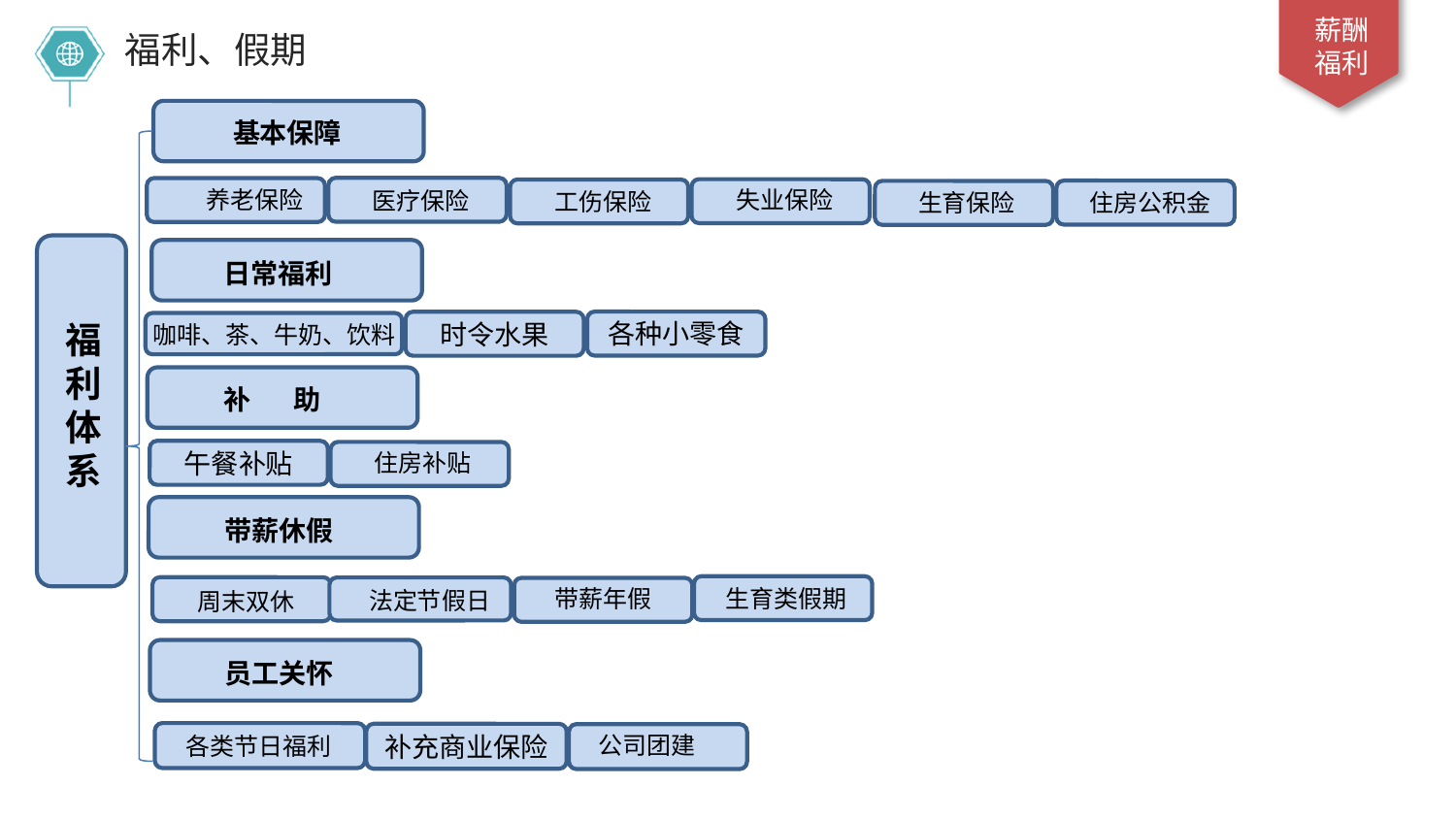

薪酬
福利
福利、假期

基本保障

失业保险

养老保险

  医疗保险

工伤保险
住房公积金
生育保险

日常福利
福利体系
各种小零食
时令水果
咖啡、茶、牛奶、饮料

补       助
住房补贴
午餐补贴

带薪休假
带薪年假

 生育类假期

法定节假日
 周末双休

员工关怀

      公司团建
补充商业保险
各类节日福利